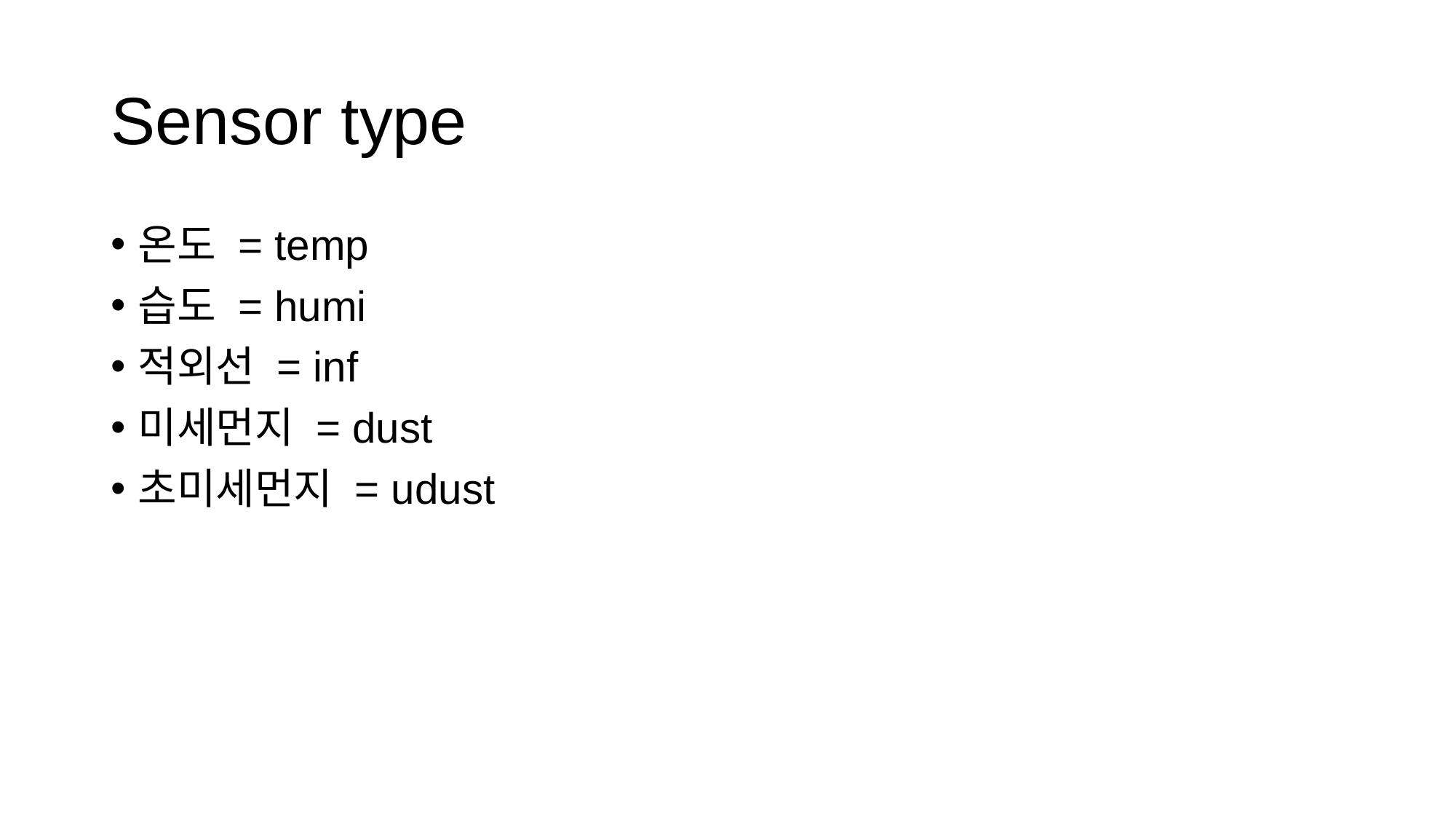

# Sensor type
온도 = temp
습도 = humi
적외선 = inf
미세먼지 = dust
초미세먼지 = udust